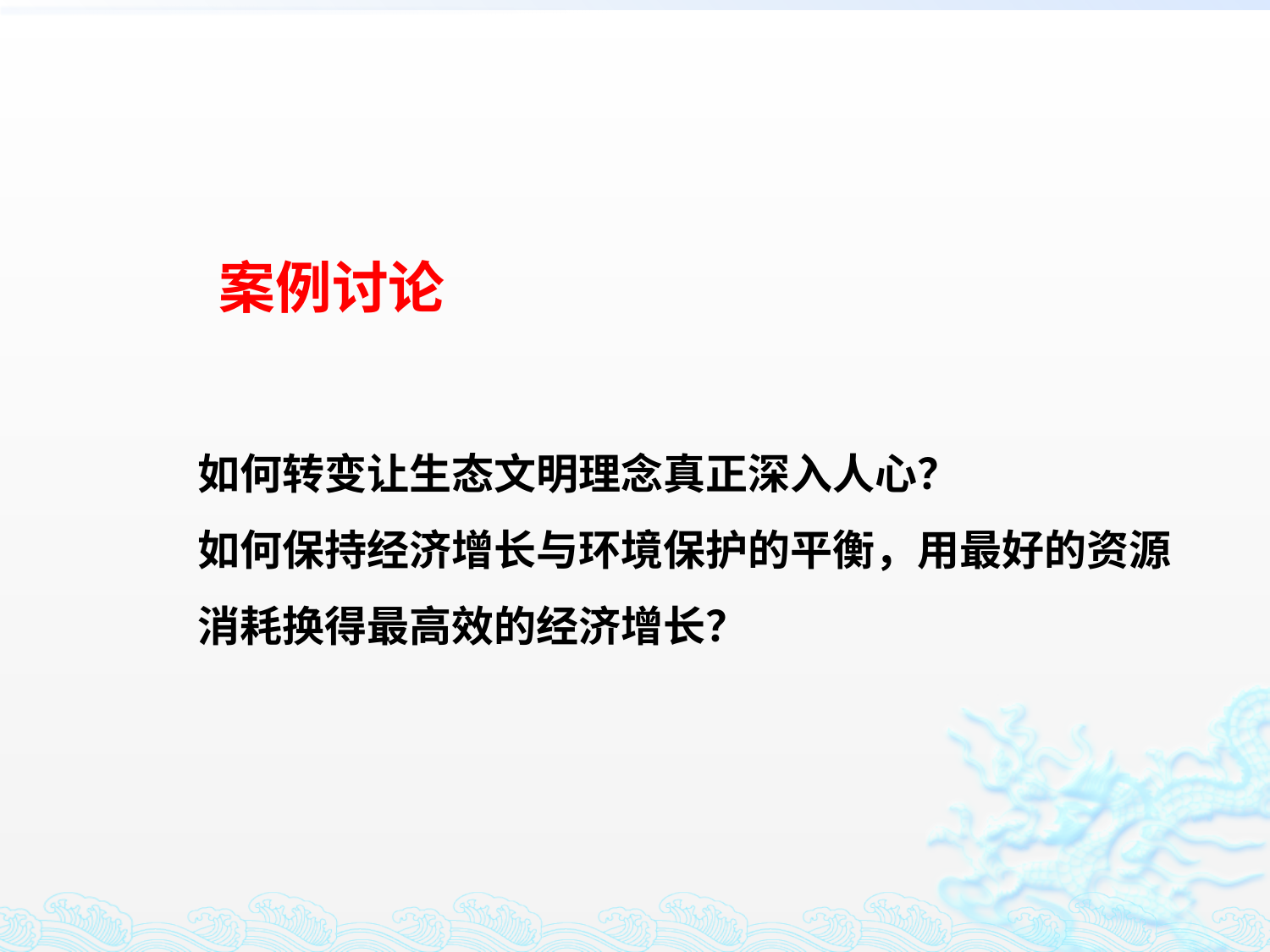

案例讨论
如何转变让生态文明理念真正深入人心？
如何保持经济增长与环境保护的平衡，用最好的资源消耗换得最高效的经济增长？